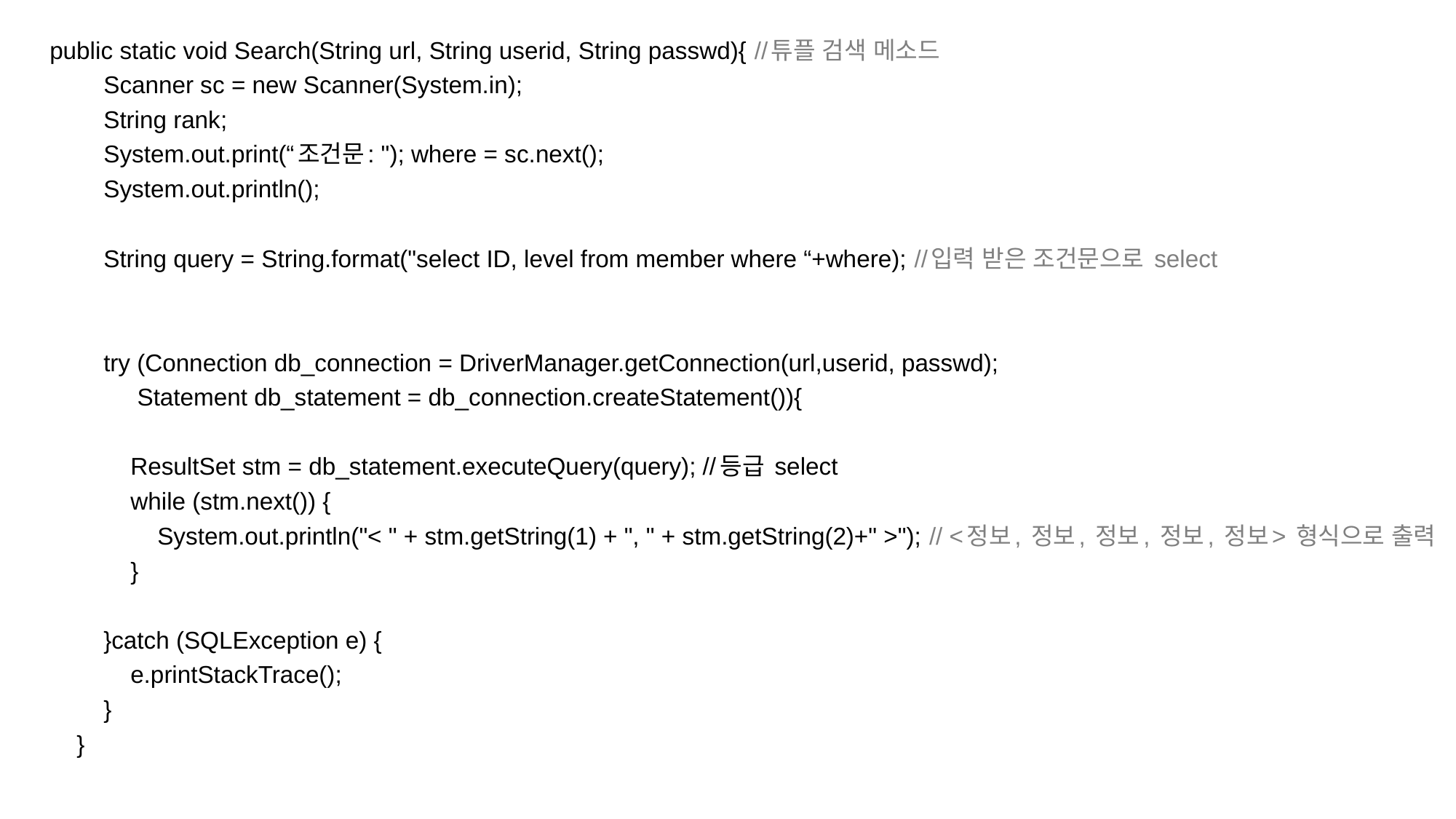

public static void Search(String url, String userid, String passwd){ //튜플 검색 메소드
        Scanner sc = new Scanner(System.in);
        String rank;
        System.out.print(“조건문: "); where = sc.next();
        System.out.println();

        String query = String.format("select ID, level from member where “+where); //입력 받은 조건문으로 select

        try (Connection db_connection = DriverManager.getConnection(url,userid, passwd);
             Statement db_statement = db_connection.createStatement()){

            ResultSet stm = db_statement.executeQuery(query); //등급 select
            while (stm.next()) {
                System.out.println("< " + stm.getString(1) + ", " + stm.getString(2)+" >"); // <정보, 정보, 정보, 정보, 정보> 형식으로 출력
            }

        }catch (SQLException e) {
            e.printStackTrace();
        }
    }